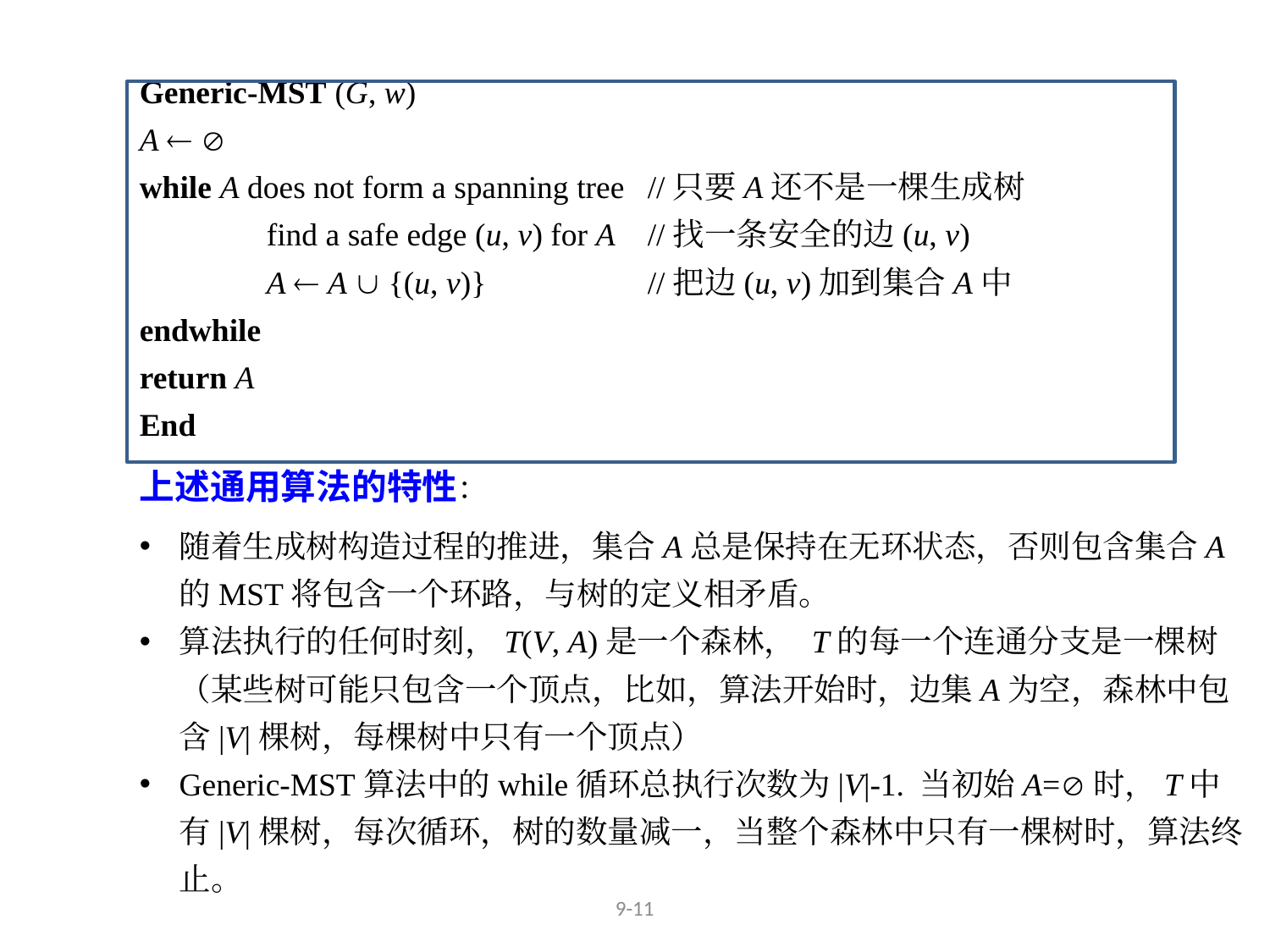

Generic-MST (G, w)
A ← ∅
while A does not form a spanning tree	//只要A还不是一棵生成树
 	find a safe edge (u, v) for A 	//找一条安全的边(u, v)
 	A ← A ∪ {(u, v)} 		//把边(u, v)加到集合A中
endwhile
return A
End
上述通用算法的特性：
随着生成树构造过程的推进，集合A总是保持在无环状态，否则包含集合A的MST将包含一个环路，与树的定义相矛盾。
算法执行的任何时刻，T(V, A)是一个森林， T的每一个连通分支是一棵树（某些树可能只包含一个顶点，比如，算法开始时，边集A为空，森林中包含|V|棵树，每棵树中只有一个顶点）
Generic-MST算法中的while循环总执行次数为|V|-1. 当初始A=∅时，T中有|V|棵树，每次循环，树的数量减一，当整个森林中只有一棵树时，算法终止。

9-11